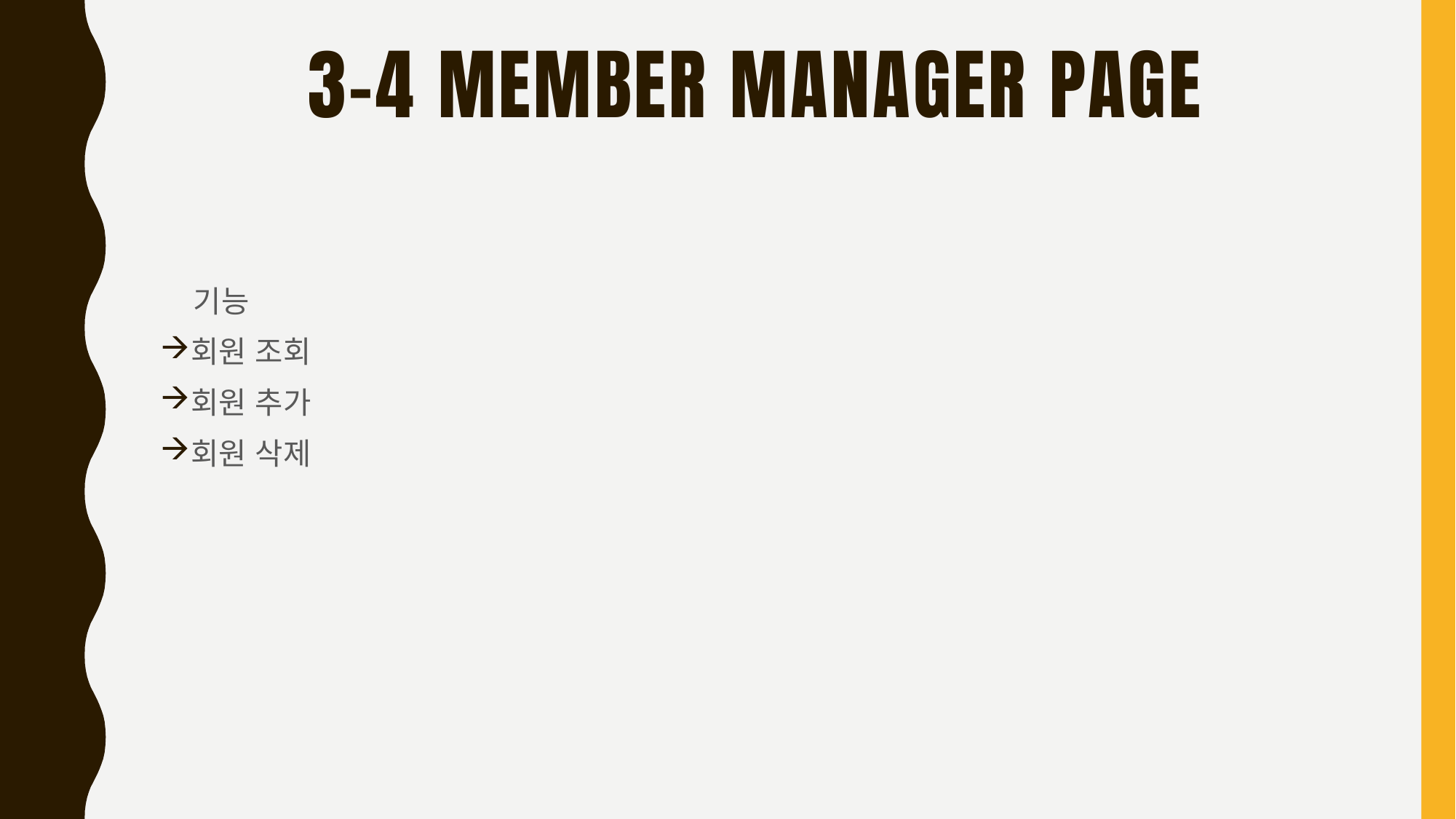

# 3-4 member manager page
   기능
회원 조회
회원 추가
회원 삭제